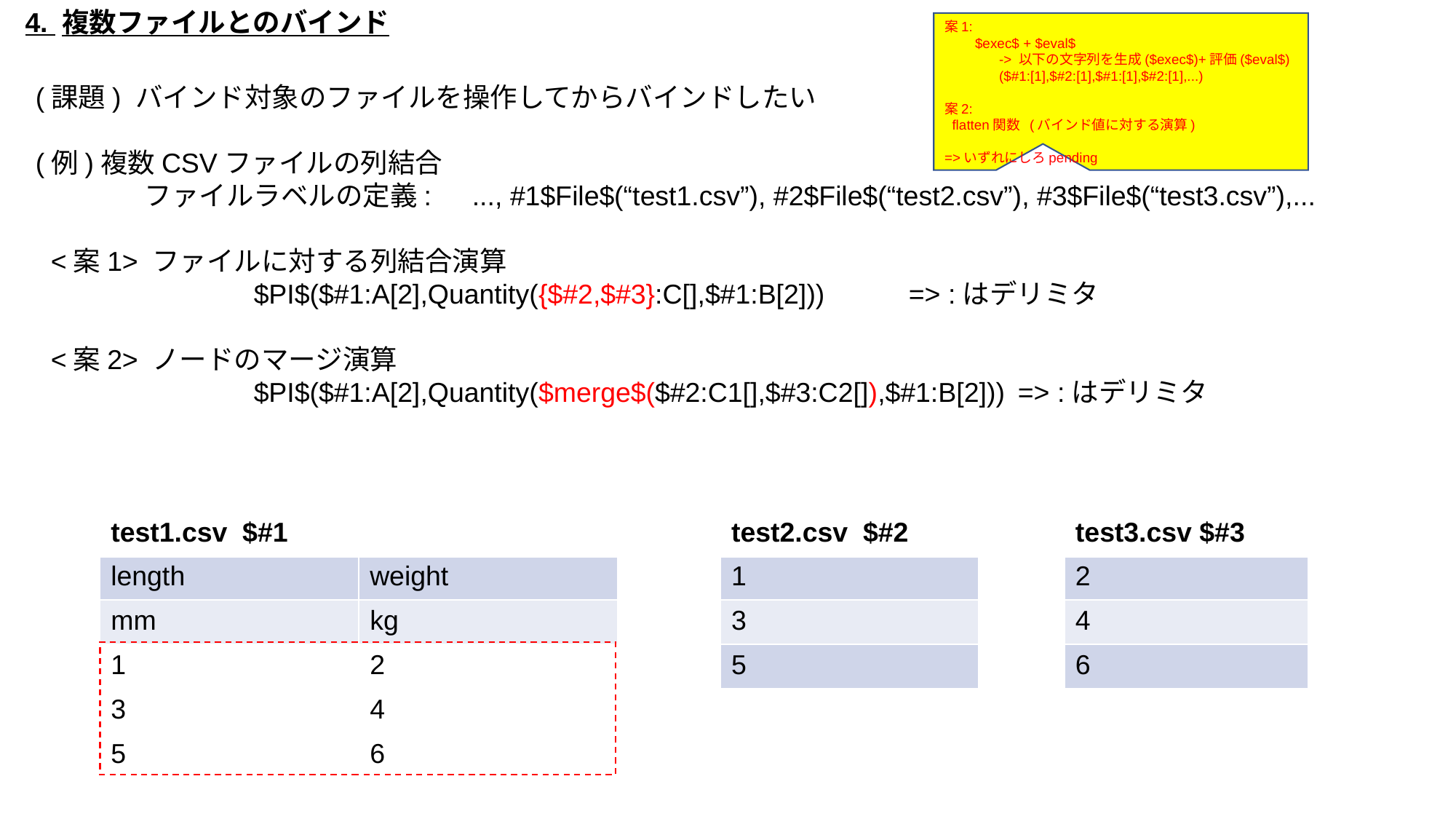

4. 複数ファイルとのバインド
案1:
　　$exec$ + $eval$
-> 以下の文字列を生成($exec$)+評価($eval$)
($#1:[1],$#2:[1],$#1:[1],$#2:[1],...)

案2:
  flatten関数  (バインド値に対する演算)

=>いずれにしろpending

(課題) バインド対象のファイルを操作してからバインドしたい

(例)複数CSVファイルの列結合
	ファイルラベルの定義:	..., #1$File$(“test1.csv”), #2$File$(“test2.csv”), #3$File$(“test3.csv”),...

  <案1> ファイルに対する列結合演算
		$PI$($#1:A[2],Quantity({$#2,$#3}:C[],$#1:B[2]))	=> :はデリミタ

  <案2> ノードのマージ演算
		$PI$($#1:A[2],Quantity($merge$($#2:C1[],$#3:C2[]),$#1:B[2]))	=> :はデリミタ
| test1.csv $#1 |  |  | test2.csv $#2 |  | test3.csv $#3 |
| --- | --- | --- | --- | --- | --- |
| length | weight |  | 1 |  | 2 |
| mm | kg |  | 3 |  | 4 |
| 1 | 2 |  | 5 |  | 6 |
| 3 | 4 |  |  |  |  |
| 5 | 6 |  |  |  |  |